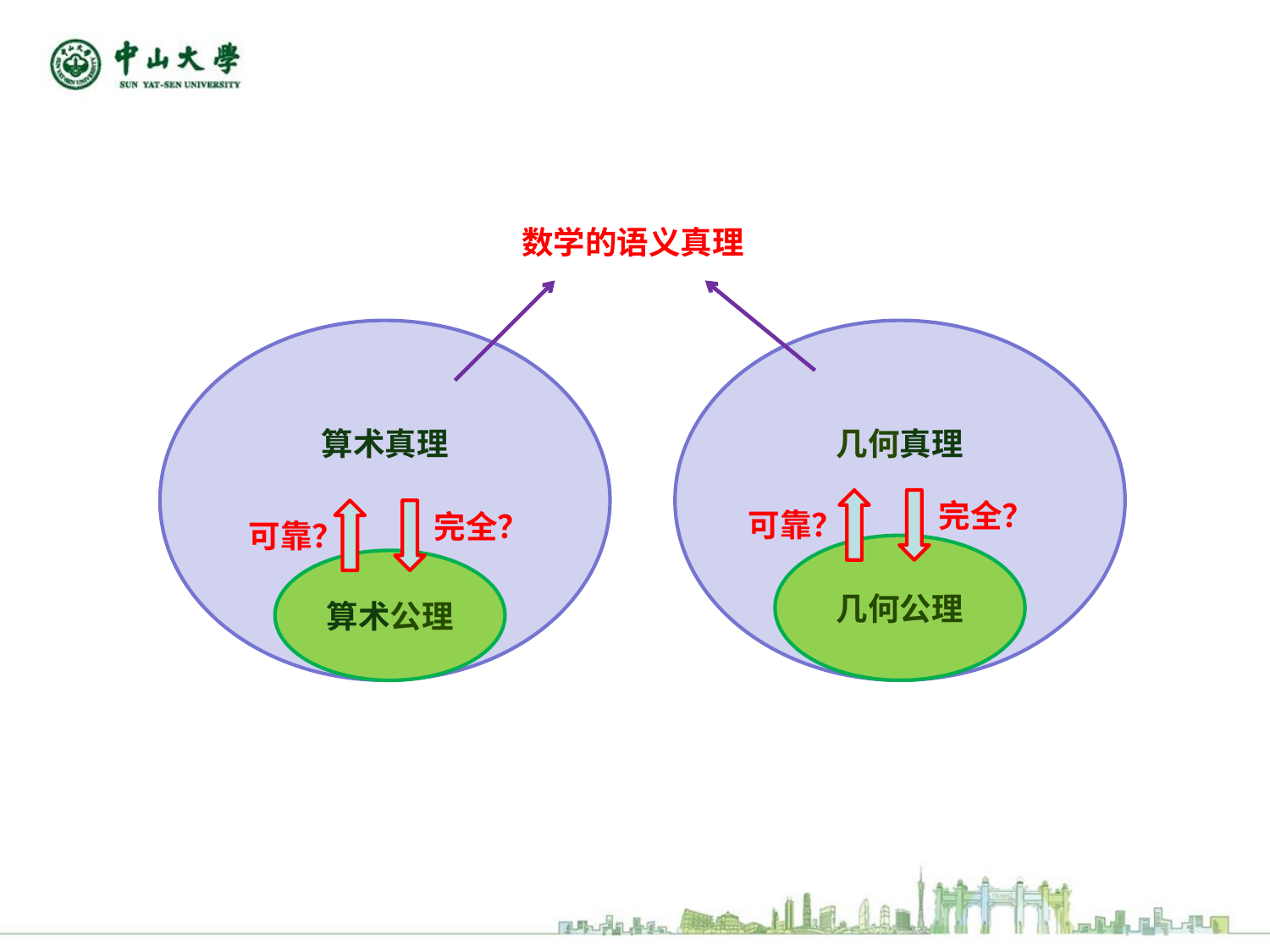

数学的语义真理
算术真理

几何真理

完全？

可靠？
完全？

可靠？
几何公理
算术公理